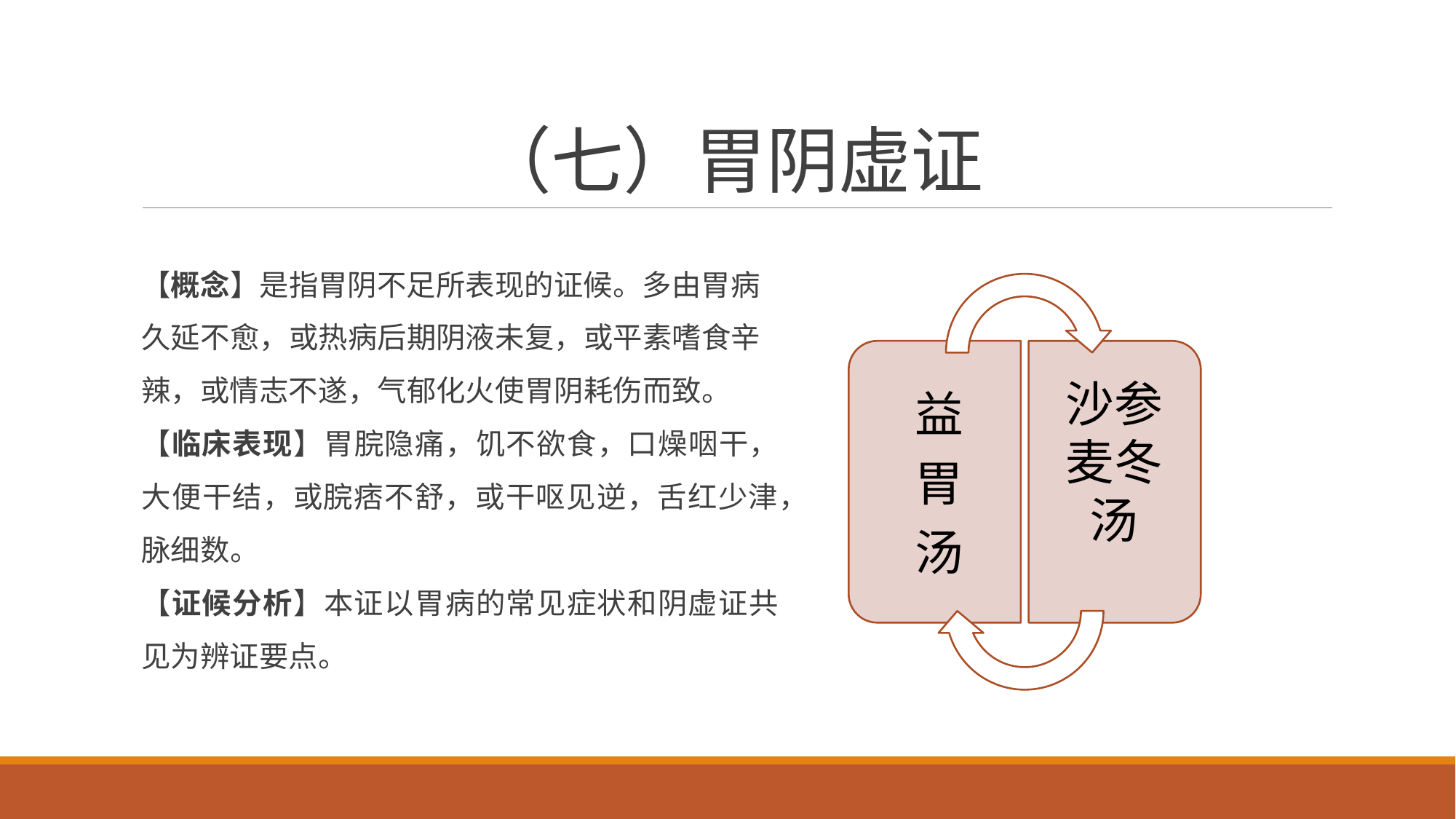

# （七）胃阴虚证
【概念】是指胃阴不足所表现的证候。多由胃病久延不愈，或热病后期阴液未复，或平素嗜食辛辣，或情志不遂，气郁化火使胃阴耗伤而致。
【临床表现】胃脘隐痛，饥不欲食，口燥咽干，大便干结，或脘痞不舒，或干呕见逆，舌红少津，脉细数。
【证候分析】本证以胃病的常见症状和阴虚证共见为辨证要点。
益
胃
汤
沙参麦冬汤